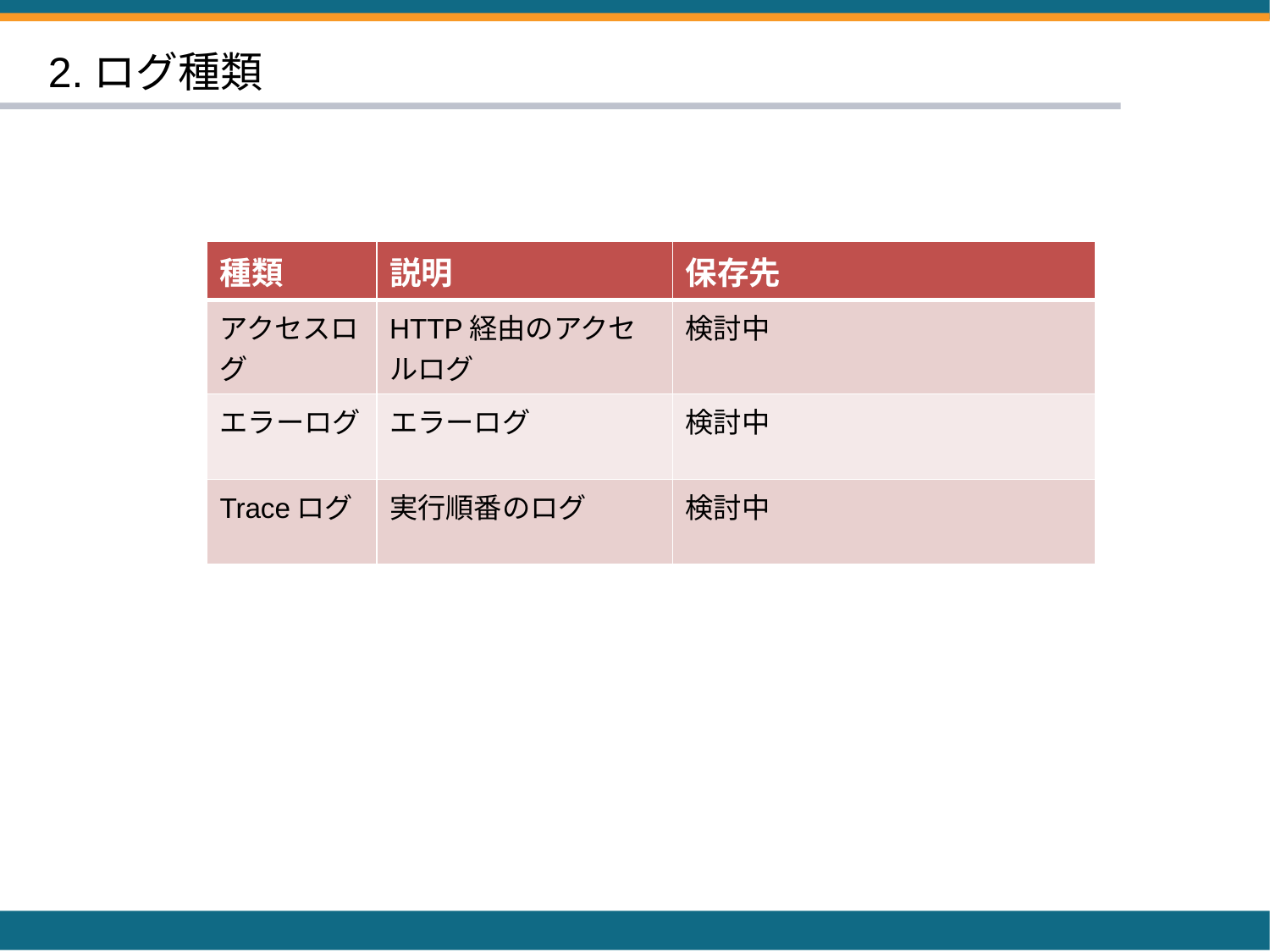

2.ログ種類

| 種類 | 説明 | 保存先 |
| --- | --- | --- |
| アクセスログ | HTTP経由のアクセルログ | 検討中 |
| エラーログ | エラーログ | 検討中 |
| Traceログ | 実行順番のログ | 検討中 |